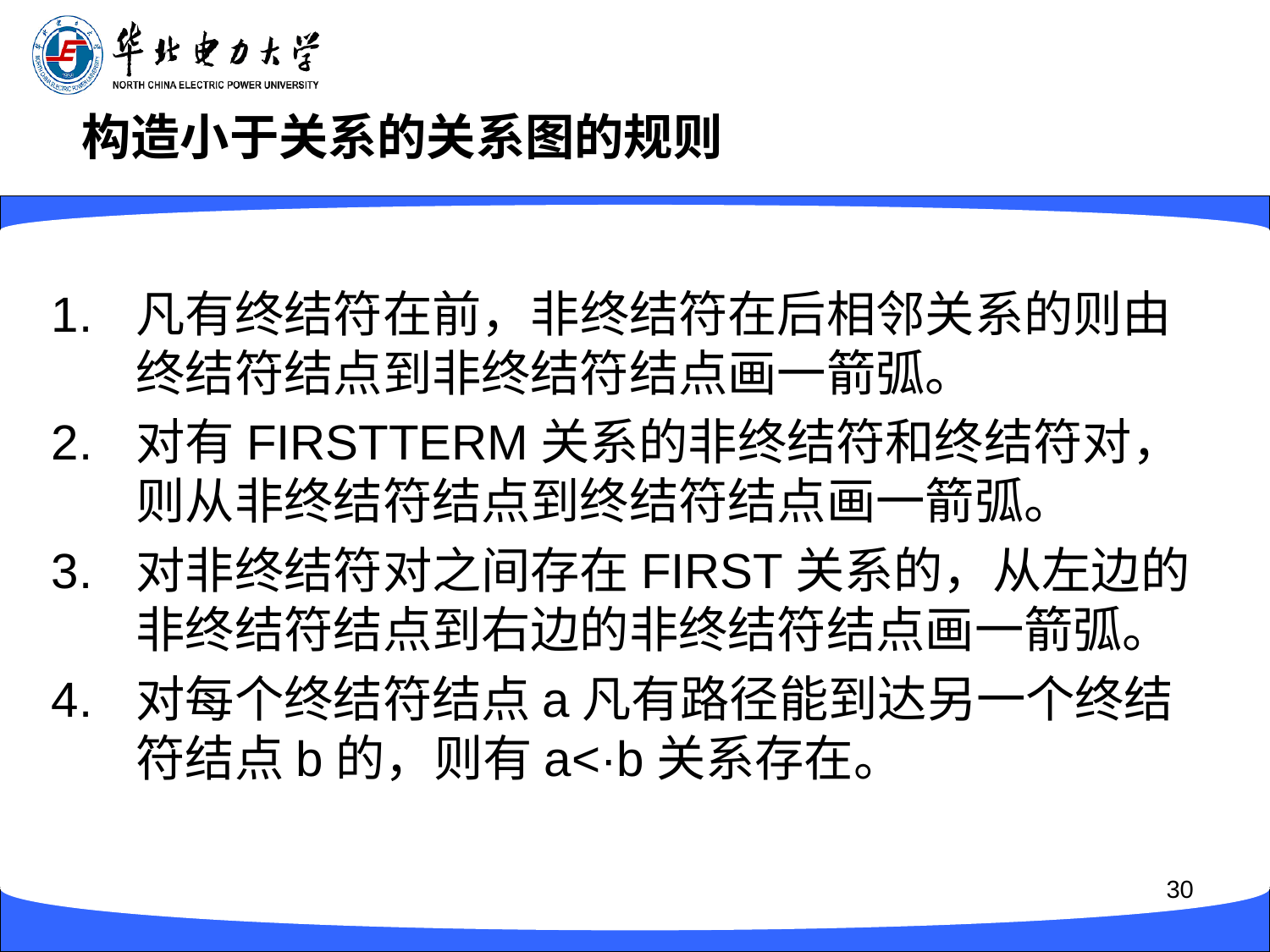

# 构造小于关系的关系图的规则
凡有终结符在前，非终结符在后相邻关系的则由终结符结点到非终结符结点画一箭弧。
对有FIRSTTERM关系的非终结符和终结符对，则从非终结符结点到终结符结点画一箭弧。
对非终结符对之间存在FIRST关系的，从左边的非终结符结点到右边的非终结符结点画一箭弧。
对每个终结符结点a凡有路径能到达另一个终结符结点b的，则有a<·b关系存在。
30